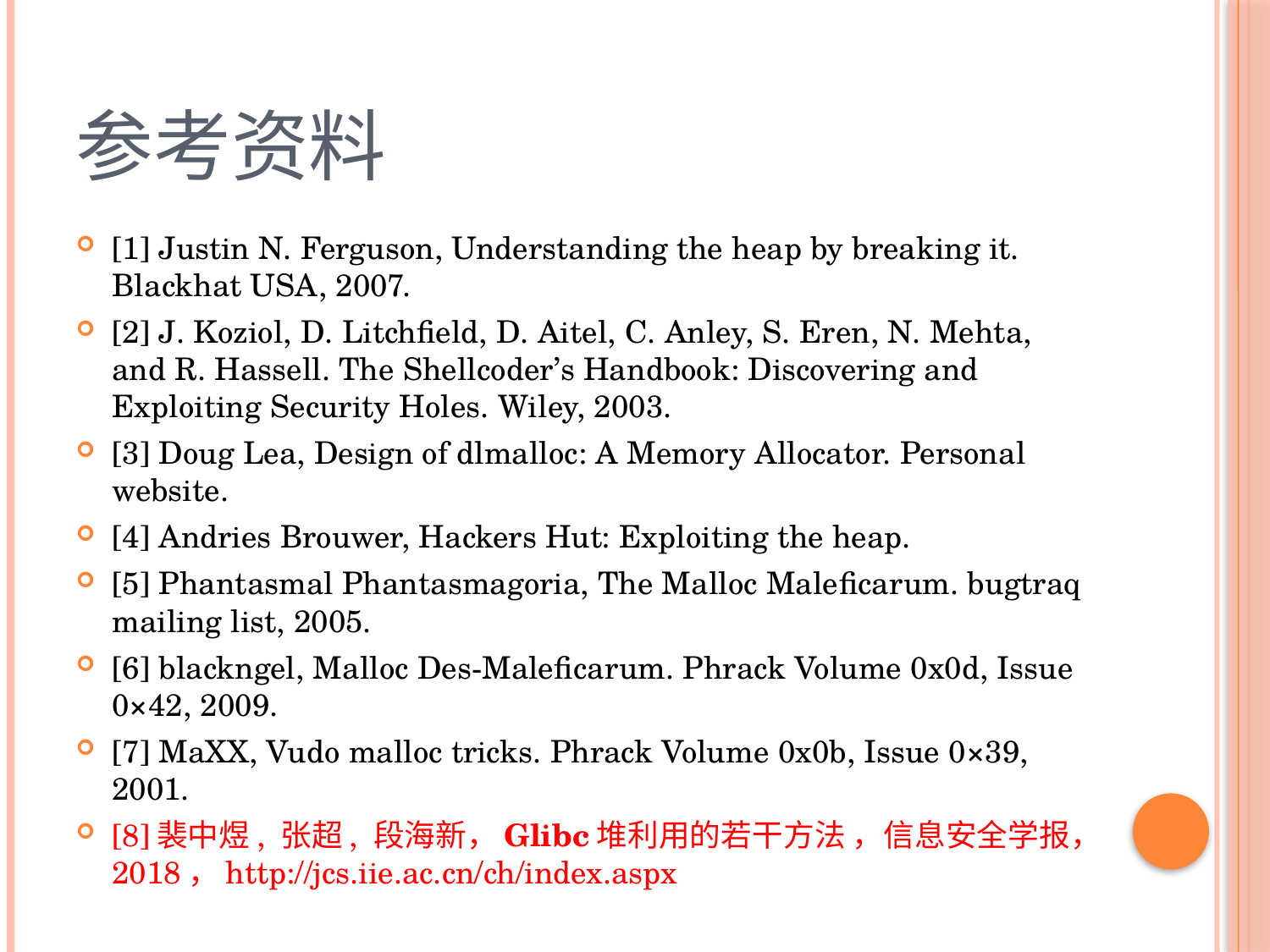

# 参考资料
[1] Justin N. Ferguson, Understanding the heap by breaking it. Blackhat USA, 2007.
[2] J. Koziol, D. Litchﬁeld, D. Aitel, C. Anley, S. Eren, N. Mehta, and R. Hassell. The Shellcoder’s Handbook: Discovering and Exploiting Security Holes. Wiley, 2003.
[3] Doug Lea, Design of dlmalloc: A Memory Allocator. Personal website.
[4] Andries Brouwer, Hackers Hut: Exploiting the heap.
[5] Phantasmal Phantasmagoria, The Malloc Maleficarum. bugtraq mailing list, 2005.
[6] blackngel, Malloc Des-Maleficarum. Phrack Volume 0x0d, Issue 0×42, 2009.
[7] MaXX, Vudo malloc tricks. Phrack Volume 0x0b, Issue 0×39, 2001.
[8]裴中煜, 张超, 段海新，Glibc堆利用的若干方法 ，信息安全学报，2018，http://jcs.iie.ac.cn/ch/index.aspx